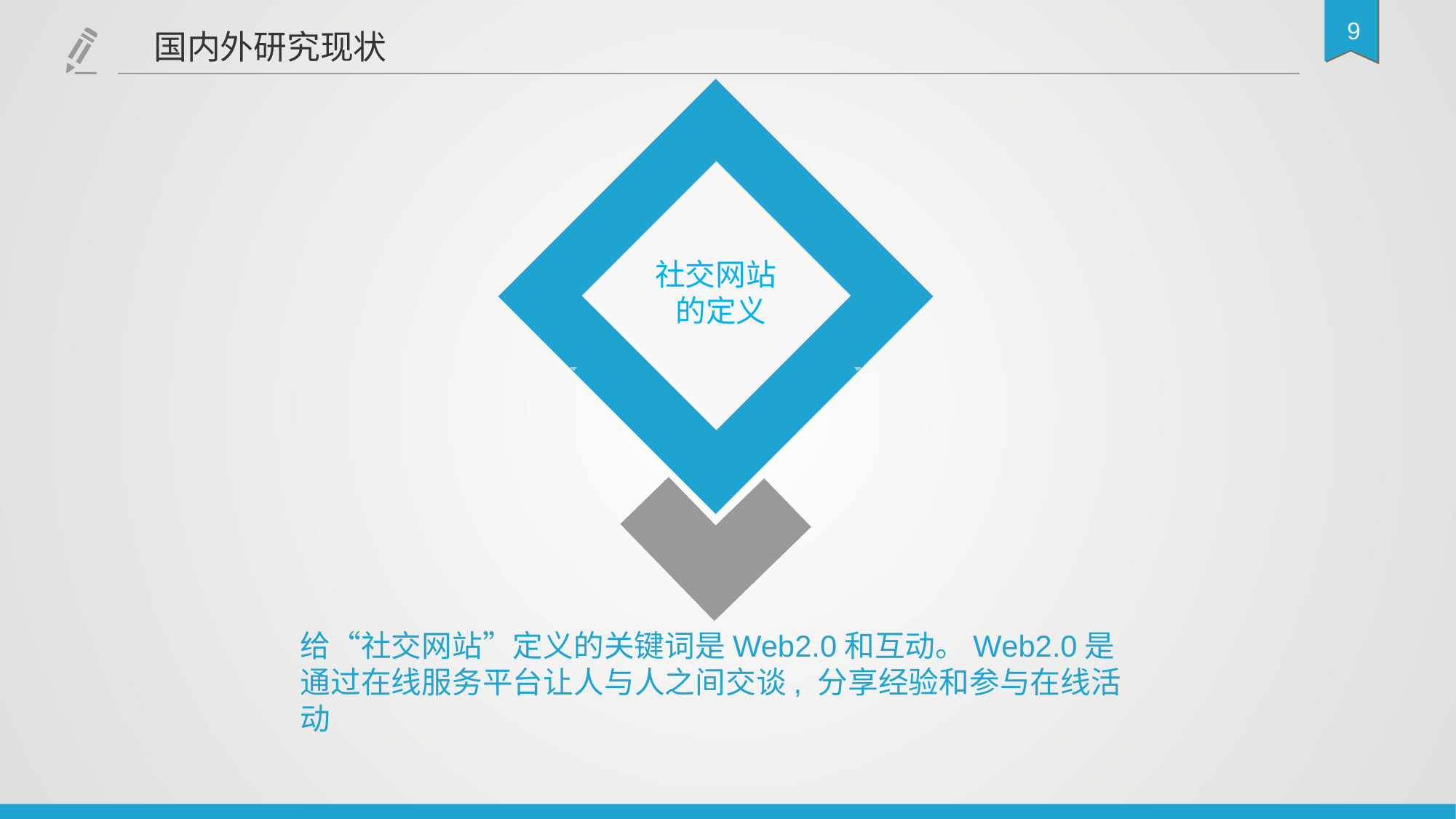

国内外研究现状

社交网站
  的定义

给“社交网站”定义的关键词是Web2.0和互动。Web2.0是通过在线服务平台让人与人之间交谈, 分享经验和参与在线活动